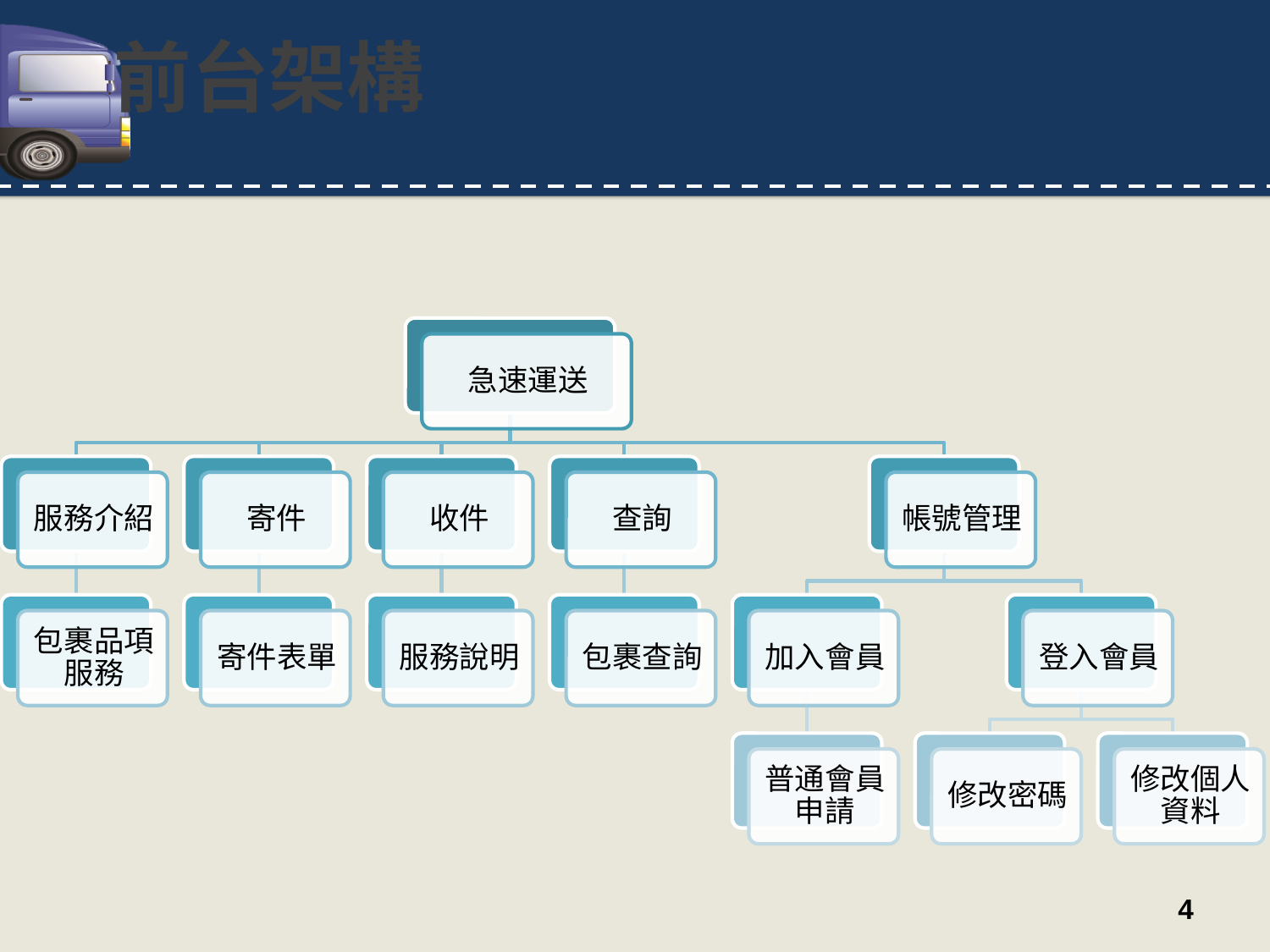

# 前台架構
急速運送
服務介紹
包裹品項服務
寄件
寄件表單
收件
服務說明
查詢
包裹查詢
帳號管理
加入會員
普通會員申請
登入會員
修改密碼
修改個人資料
4